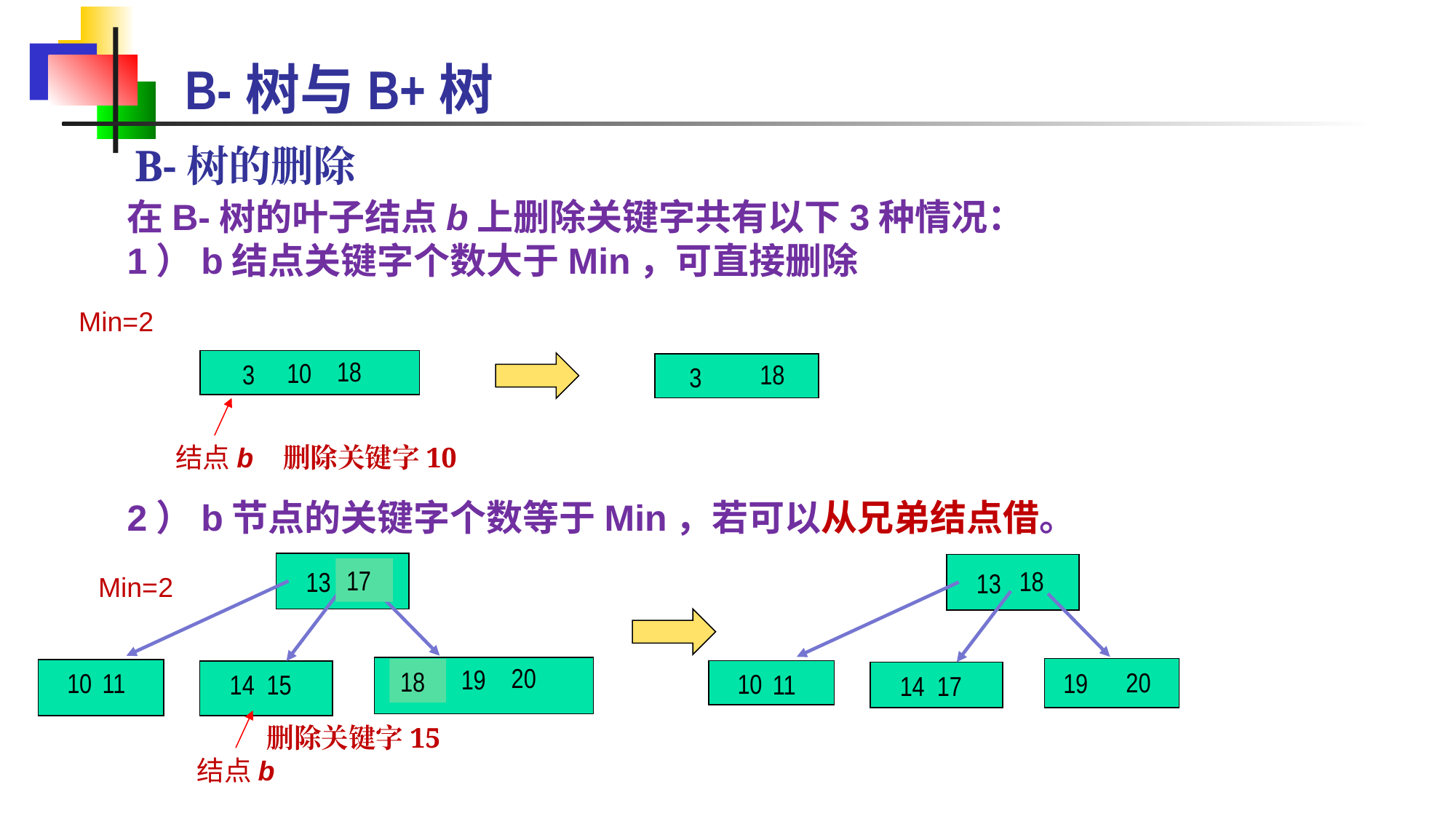

B-树与B+树
B-树的删除
在B-树的叶子结点b上删除关键字共有以下3种情况：
1）b结点关键字个数大于Min，可直接删除
Min=2
18
10
3

18
3

结点b
删除关键字10
2）b节点的关键字个数等于Min，若可以从兄弟结点借。

13
20
19

10
11

14
15

13

20
19

10
11

14
17
18
17
Min=2

18
结点b
删除关键字15